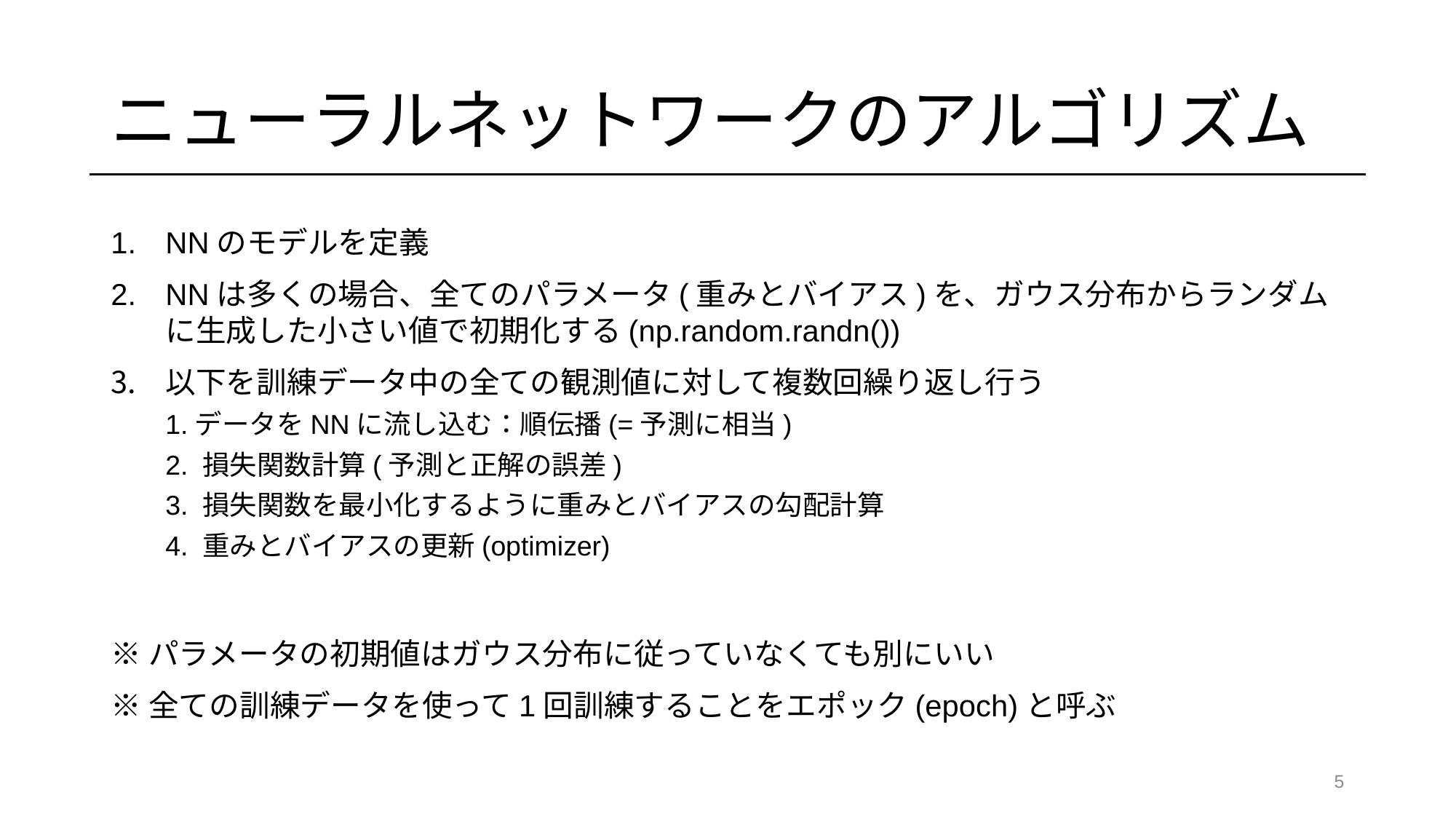

# ニューラルネットワークのアルゴリズム
NNのモデルを定義
NNは多くの場合、全てのパラメータ(重みとバイアス)を、ガウス分布からランダムに生成した小さい値で初期化する(np.random.randn())
以下を訓練データ中の全ての観測値に対して複数回繰り返し行う
1.データをNNに流し込む：順伝播(=予測に相当)
2. 損失関数計算(予測と正解の誤差)
3. 損失関数を最小化するように重みとバイアスの勾配計算
4. 重みとバイアスの更新(optimizer)

※パラメータの初期値はガウス分布に従っていなくても別にいい
※全ての訓練データを使って1回訓練することをエポック(epoch)と呼ぶ
5